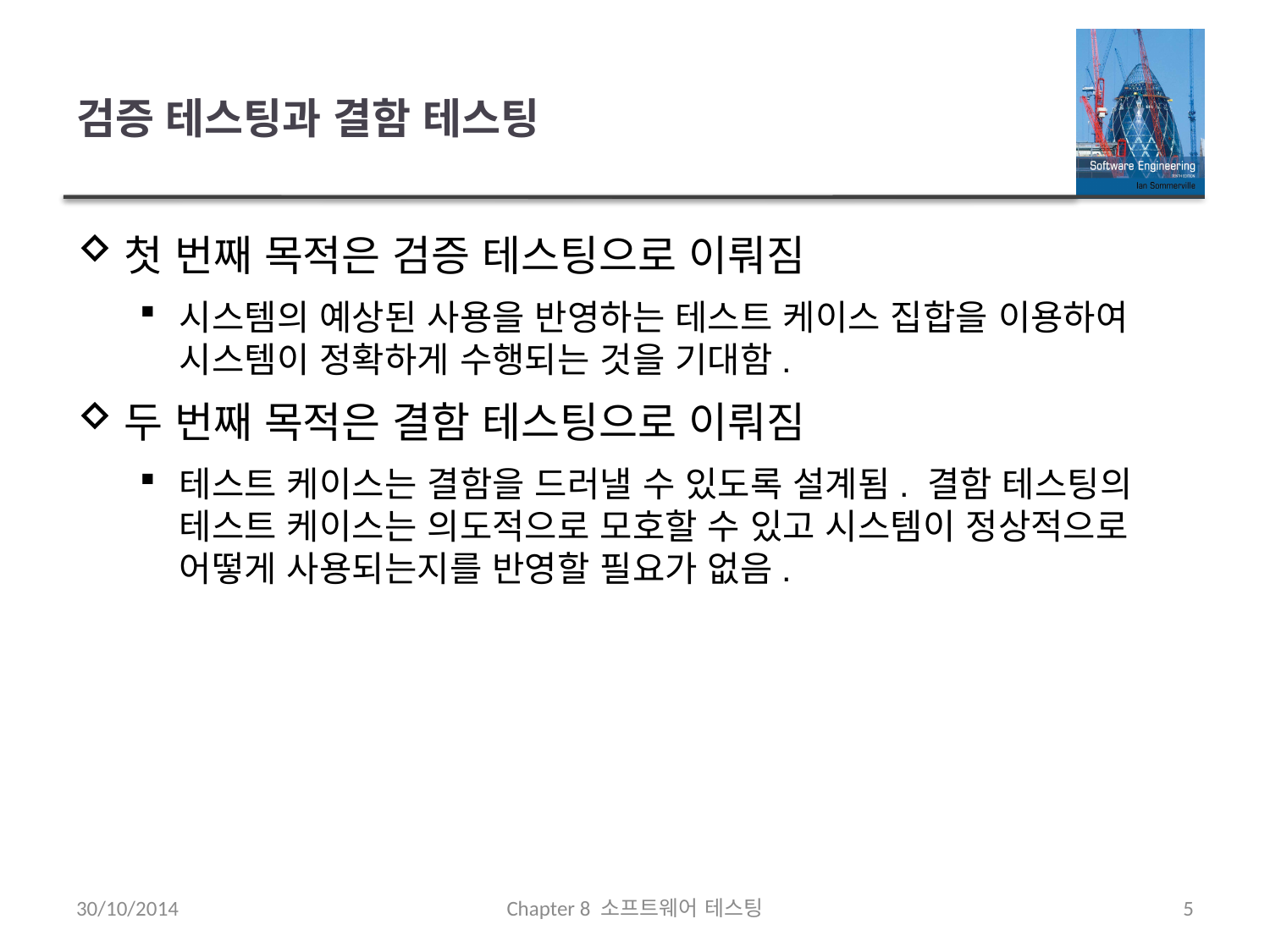

# 검증 테스팅과 결함 테스팅
첫 번째 목적은 검증 테스팅으로 이뤄짐
시스템의 예상된 사용을 반영하는 테스트 케이스 집합을 이용하여 시스템이 정확하게 수행되는 것을 기대함.
두 번째 목적은 결함 테스팅으로 이뤄짐
테스트 케이스는 결함을 드러낼 수 있도록 설계됨. 결함 테스팅의 테스트 케이스는 의도적으로 모호할 수 있고 시스템이 정상적으로 어떻게 사용되는지를 반영할 필요가 없음.
30/10/2014
Chapter 8 소프트웨어 테스팅
5